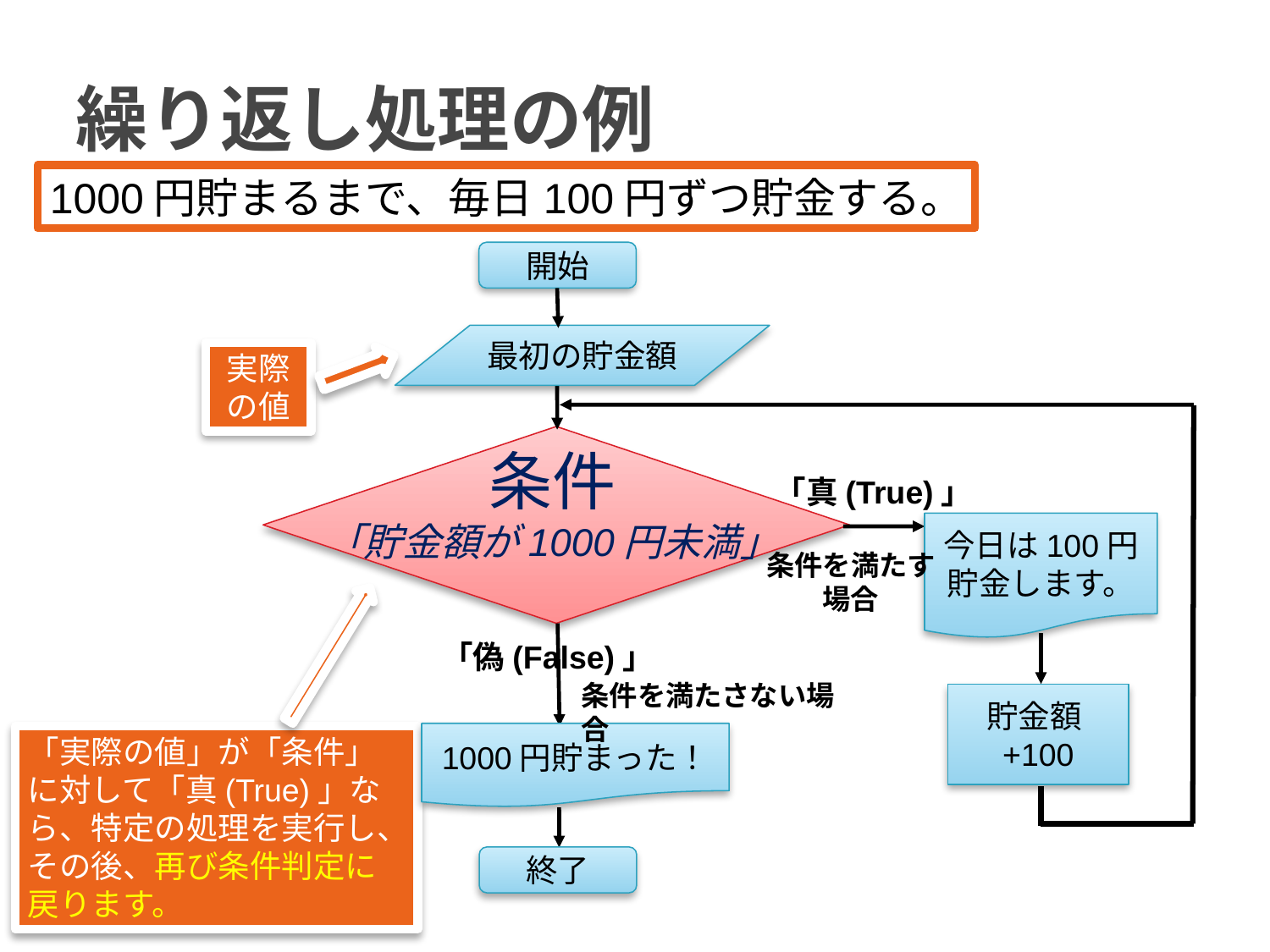

# 繰り返し処理の例
1000円貯まるまで、毎日100円ずつ貯金する。
開始

最初の貯金額
実際の値

条件
「貯金額が1000円未満」
「真(True)」
今日は100円貯金します。

条件を満たす
場合

「偽(False)」

条件を満たさない場合
貯金額+100
1000円貯まった！
「実際の値」が「条件」に対して「真(True)」なら、特定の処理を実行し、その後、再び条件判定に戻ります。
自習する

終了